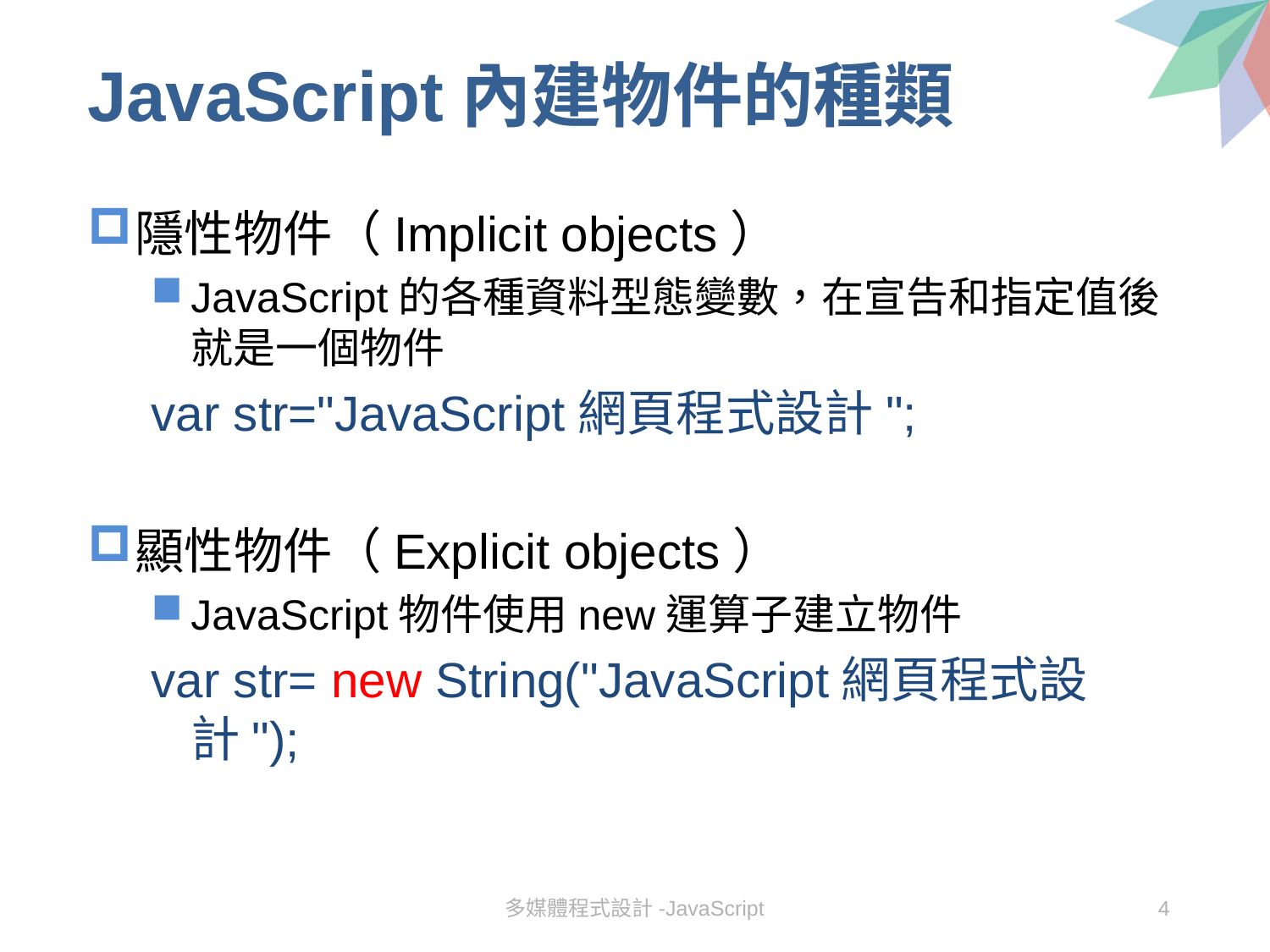

# JavaScript內建物件的種類
隱性物件（Implicit objects）
JavaScript的各種資料型態變數，在宣告和指定值後就是一個物件
var str="JavaScript網頁程式設計";

顯性物件（Explicit objects）
JavaScript物件使用new運算子建立物件
var str= new String("JavaScript網頁程式設計");
多媒體程式設計-JavaScript
4